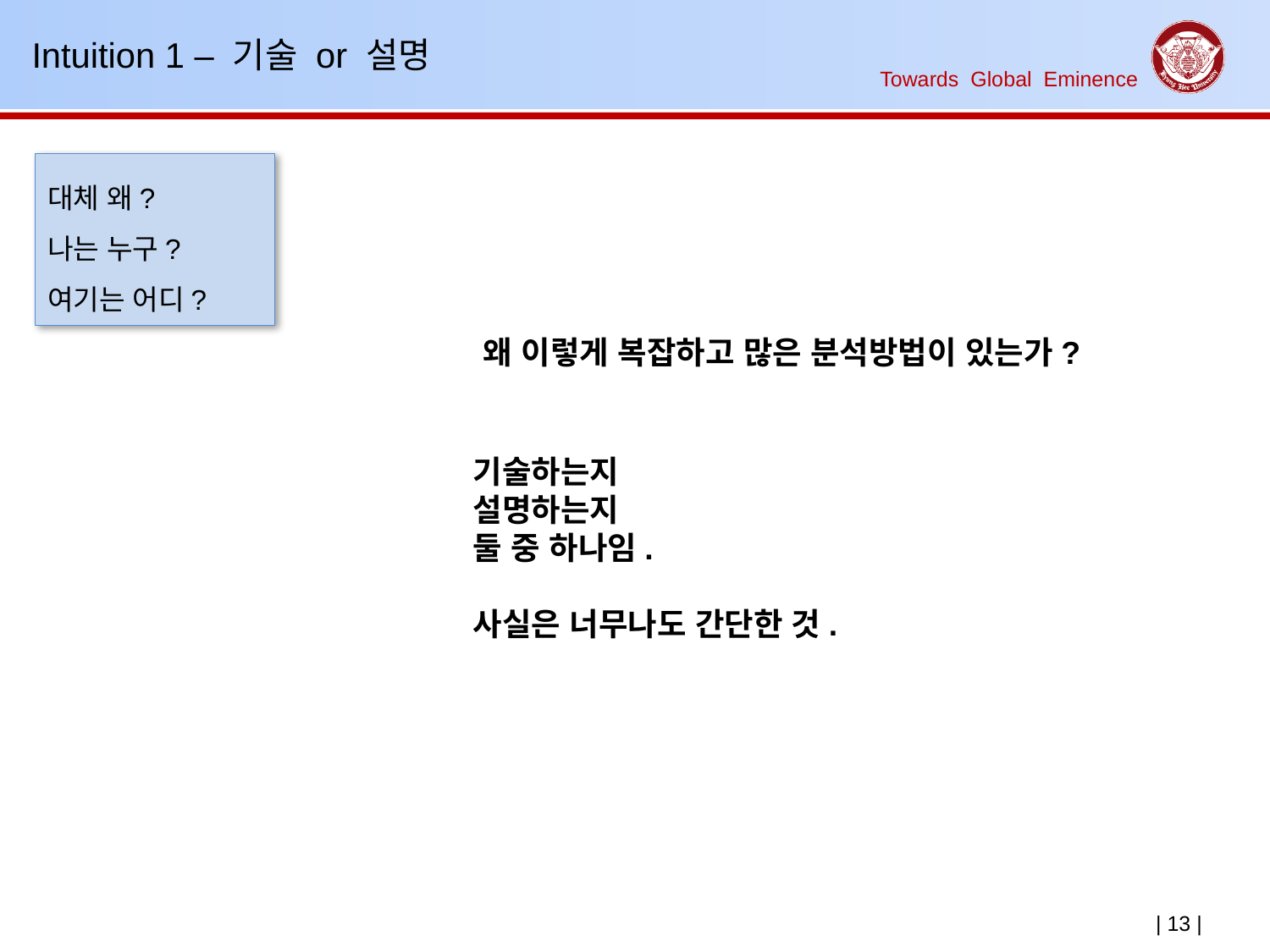

Intuition 1 – 기술 or 설명
대체 왜?
나는 누구?
여기는 어디?
왜 이렇게 복잡하고 많은 분석방법이 있는가?
기술하는지
설명하는지
둘 중 하나임.

사실은 너무나도 간단한 것.